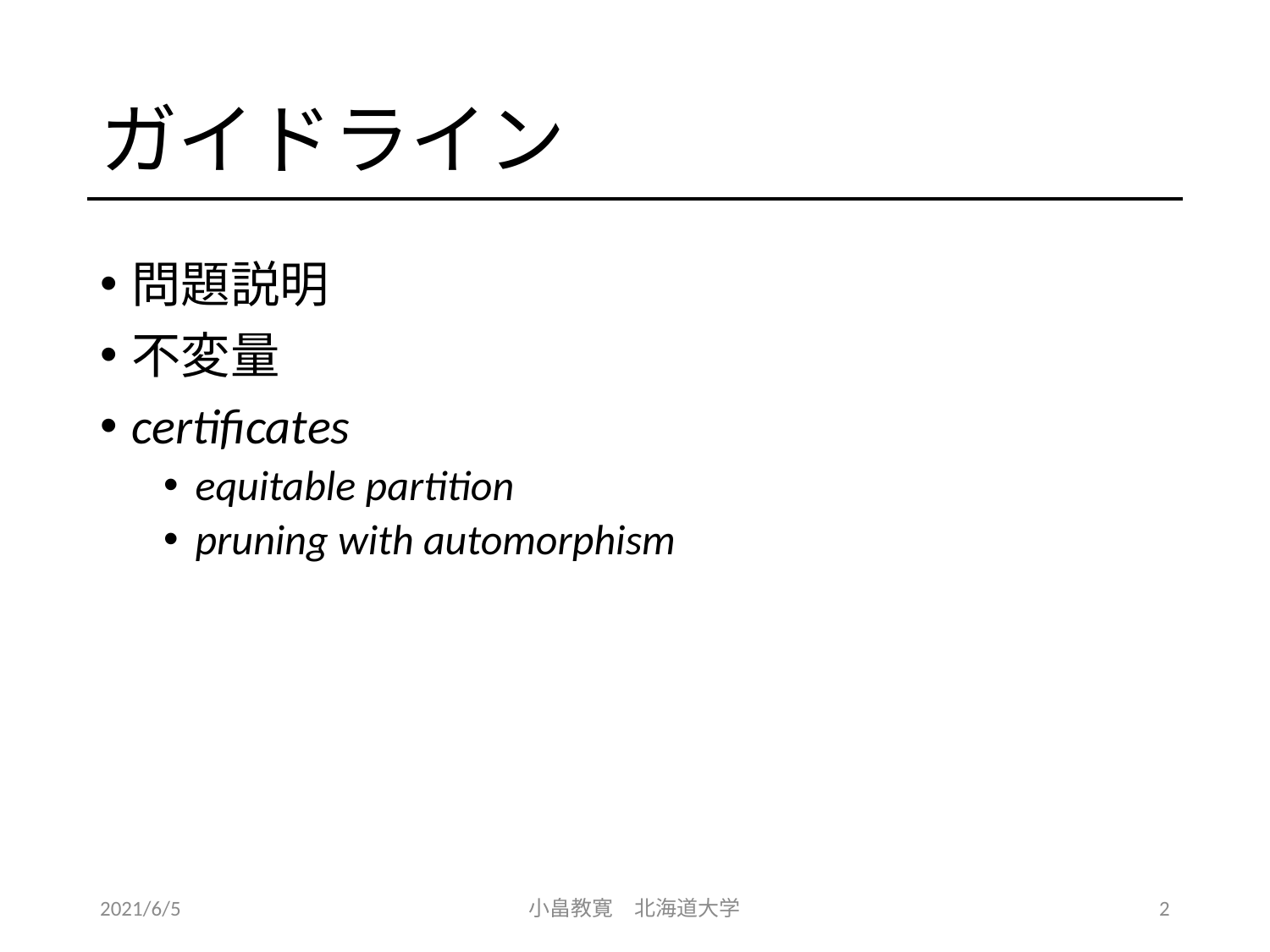

# ガイドライン
問題説明
不変量
certificates
equitable partition
pruning with automorphism
2021/6/5
小畠教寛　北海道大学
2